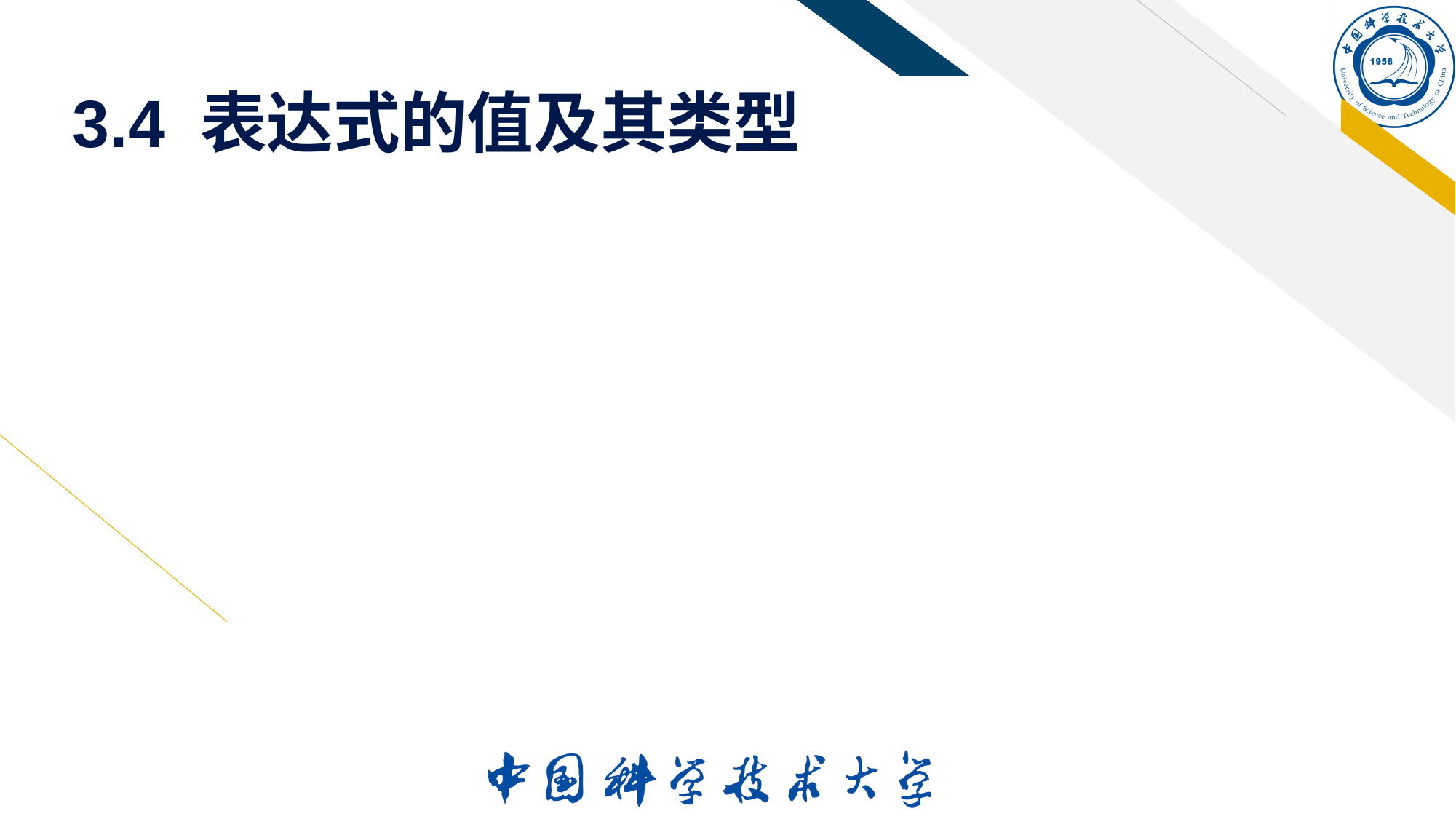

# 3.4 表达式的值及其类型
1. 表达式的概念
表达式:用运算符把操作数连接起来，并符合C语言语法规则的式子
操作数包括:常量、变量、函数调用、表达式
广义上，常量、变量、函数调用也可以看作属于表达式的范畴

举例：
	a + 2.5 * b – 6 / c + 'z‘ - max(x,y)

	!( (a<1e-6) && (b== (c + sqrt(f)) ) )